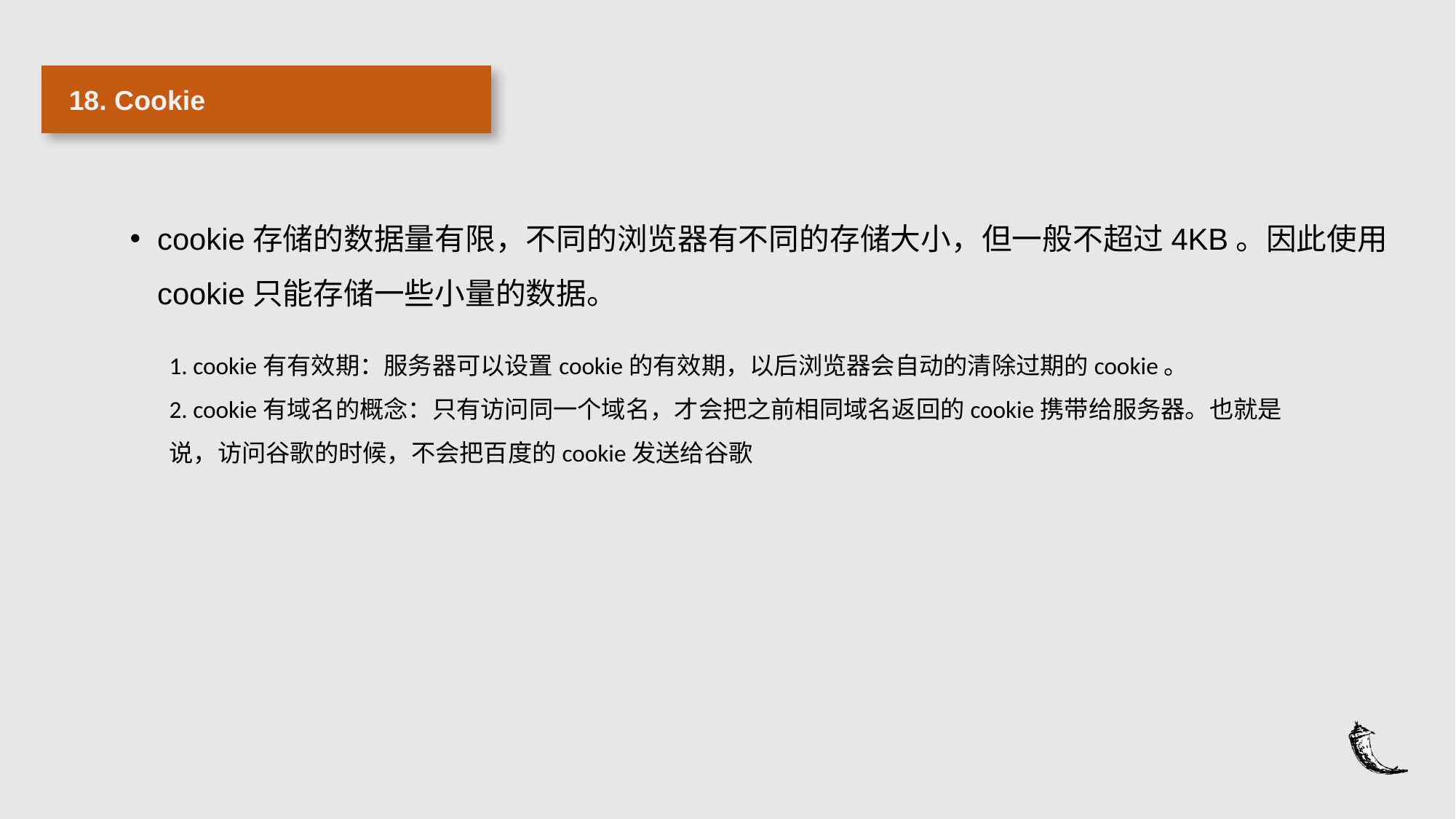

18. Cookie
cookie存储的数据量有限，不同的浏览器有不同的存储大小，但一般不超过4KB。因此使用cookie只能存储一些小量的数据。
1. cookie有有效期：服务器可以设置cookie的有效期，以后浏览器会自动的清除过期的cookie。
2. cookie有域名的概念：只有访问同一个域名，才会把之前相同域名返回的cookie携带给服务器。也就是说，访问谷歌的时候，不会把百度的cookie发送给谷歌